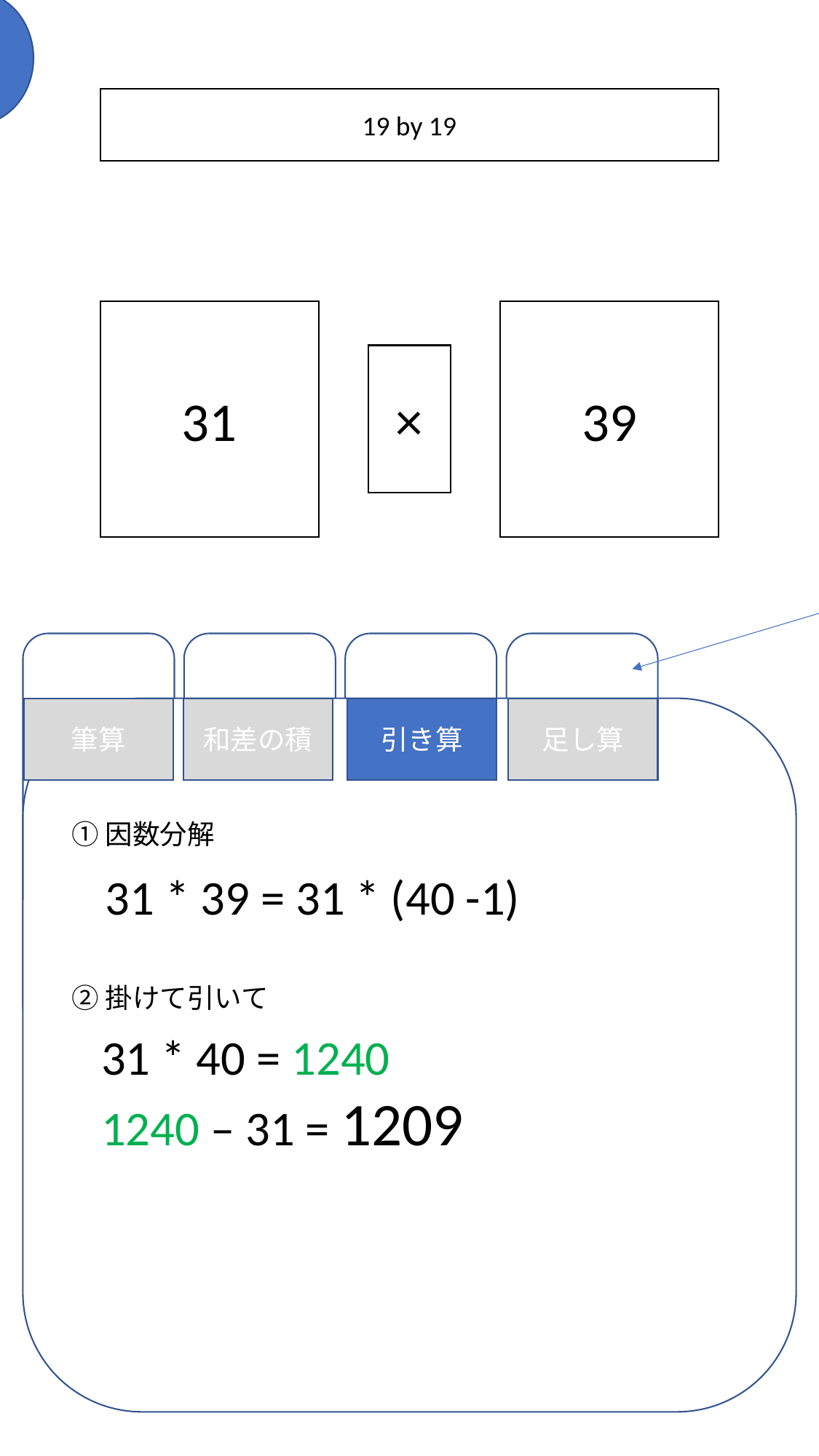

B-1
19 by 19
31
39
×
タブで解説を選択
タブはパターン別に条件一致する分だけ表示

筆算
和差の積
引き算
足し算
①因数分解

②掛けて引いて

31 * 39 = 31 * (40 -1)
31 * 40 = 1240
1240 – 31 = 1209